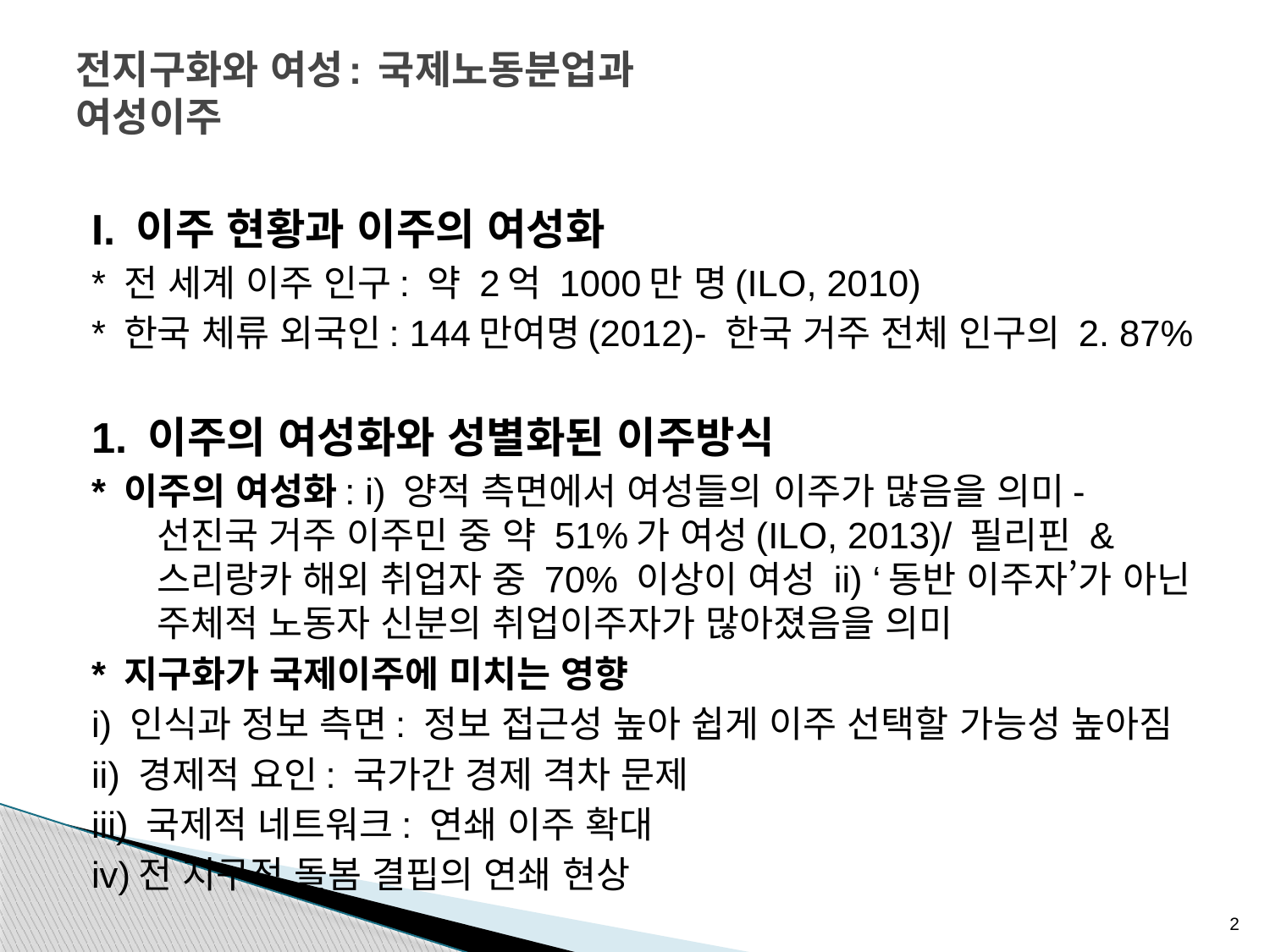

# 전지구화와 여성: 국제노동분업과 여성이주
I. 이주 현황과 이주의 여성화
* 전 세계 이주 인구: 약 2억 1000만 명(ILO, 2010)
* 한국 체류 외국인: 144만여명(2012)- 한국 거주 전체 인구의 2. 87%

1. 이주의 여성화와 성별화된 이주방식
* 이주의 여성화: i) 양적 측면에서 여성들의 이주가 많음을 의미- 선진국 거주 이주민 중 약 51%가 여성(ILO, 2013)/ 필리핀 & 스리랑카 해외 취업자 중 70% 이상이 여성 ii) ‘동반 이주자’가 아닌 주체적 노동자 신분의 취업이주자가 많아졌음을 의미
* 지구화가 국제이주에 미치는 영향
i) 인식과 정보 측면: 정보 접근성 높아 쉽게 이주 선택할 가능성 높아짐
ii) 경제적 요인: 국가간 경제 격차 문제
iii) 국제적 네트워크: 연쇄 이주 확대
iv)전 지구적 돌봄 결핍의 연쇄 현상

2